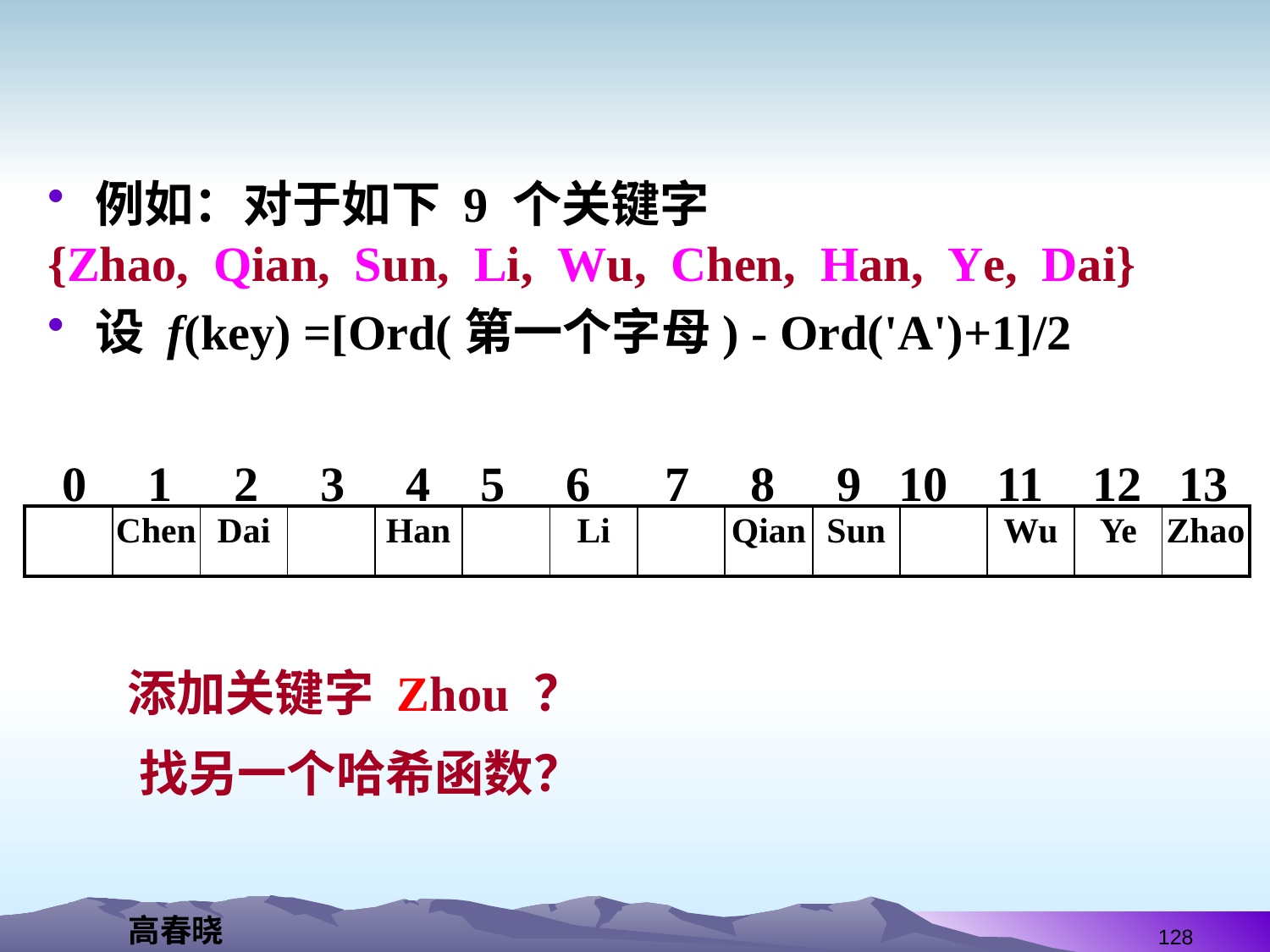

#
例如：对于如下 9 个关键字
{Zhao,  Qian,  Sun,  Li,  Wu,  Chen,  Han,  Ye,  Dai}
设 f(key) =[Ord(第一个字母) - Ord('A')+1]/2
  0     1     2     3     4    5     6      7     8     9   10    11    12   13
|  | Chen | Dai |  | Han |  | Li |  | Qian | Sun |  | Wu | Ye | Zhao |
| --- | --- | --- | --- | --- | --- | --- | --- | --- | --- | --- | --- | --- | --- |
添加关键字 Zhou ？
找另一个哈希函数？
128